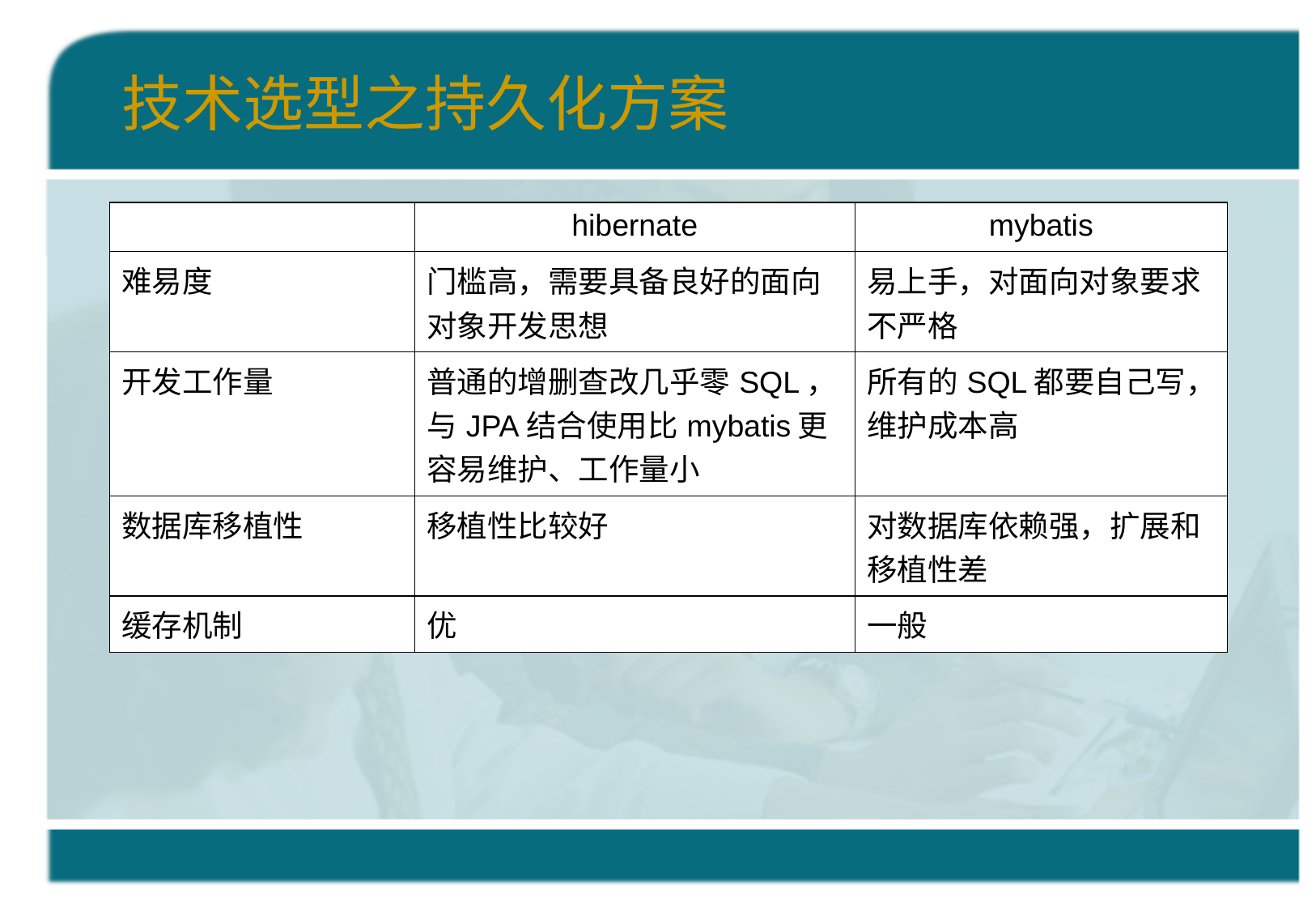

# 技术选型之持久化方案
|  | hibernate | mybatis |
| --- | --- | --- |
| 难易度 | 门槛高，需要具备良好的面向对象开发思想 | 易上手，对面向对象要求不严格 |
| 开发工作量 | 普通的增删查改几乎零SQL，与JPA结合使用比mybatis更容易维护、工作量小 | 所有的SQL都要自己写，维护成本高 |
| 数据库移植性 | 移植性比较好 | 对数据库依赖强，扩展和移植性差 |
| 缓存机制 | 优 | 一般 |